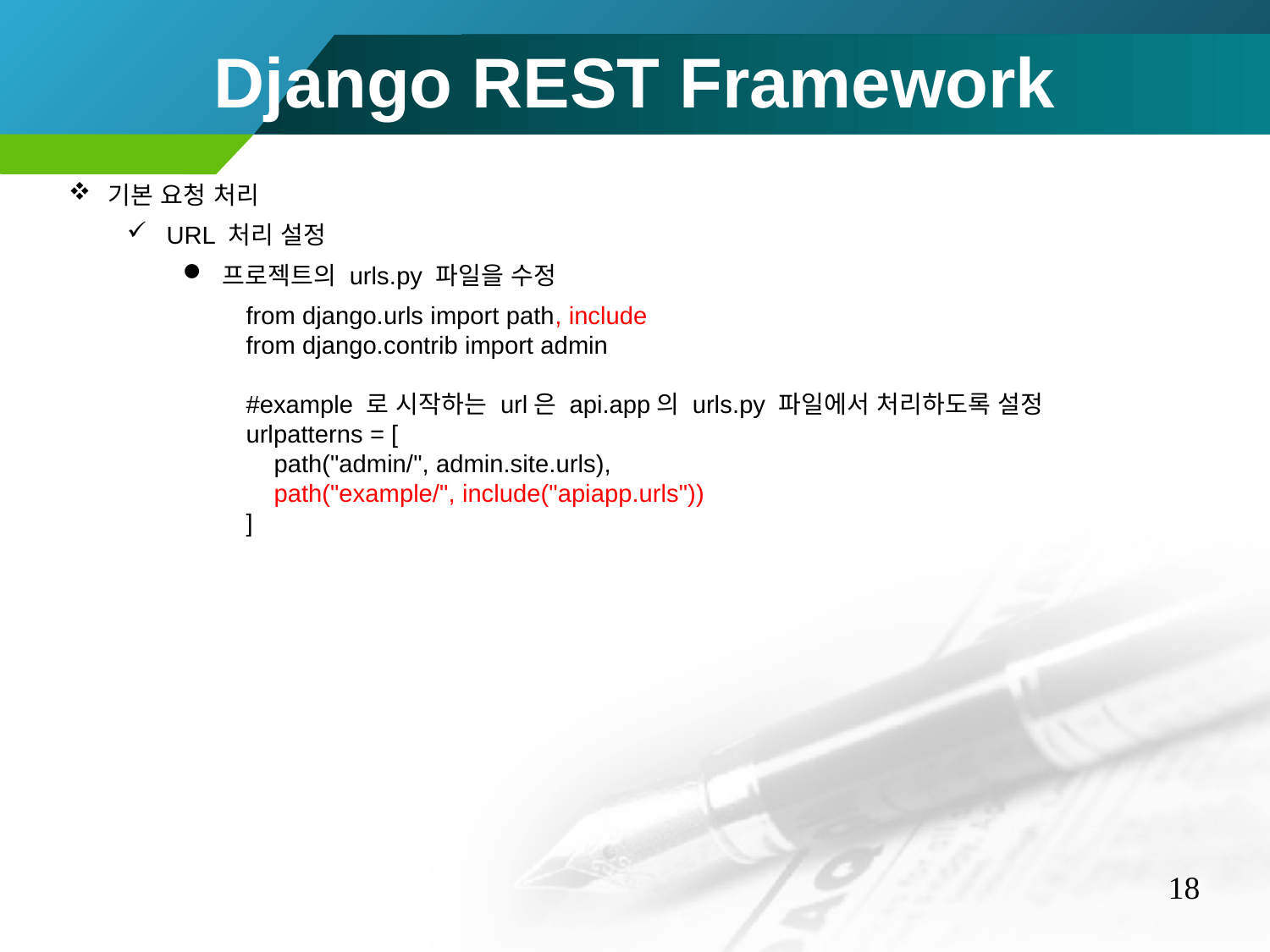

Django REST Framework
기본 요청 처리
URL 처리 설정
프로젝트의 urls.py 파일을 수정
from django.urls import path, include
from django.contrib import admin

#example 로 시작하는 url은 api.app의 urls.py 파일에서 처리하도록 설정
urlpatterns = [
    path("admin/", admin.site.urls),
    path("example/", include("apiapp.urls"))
]
18